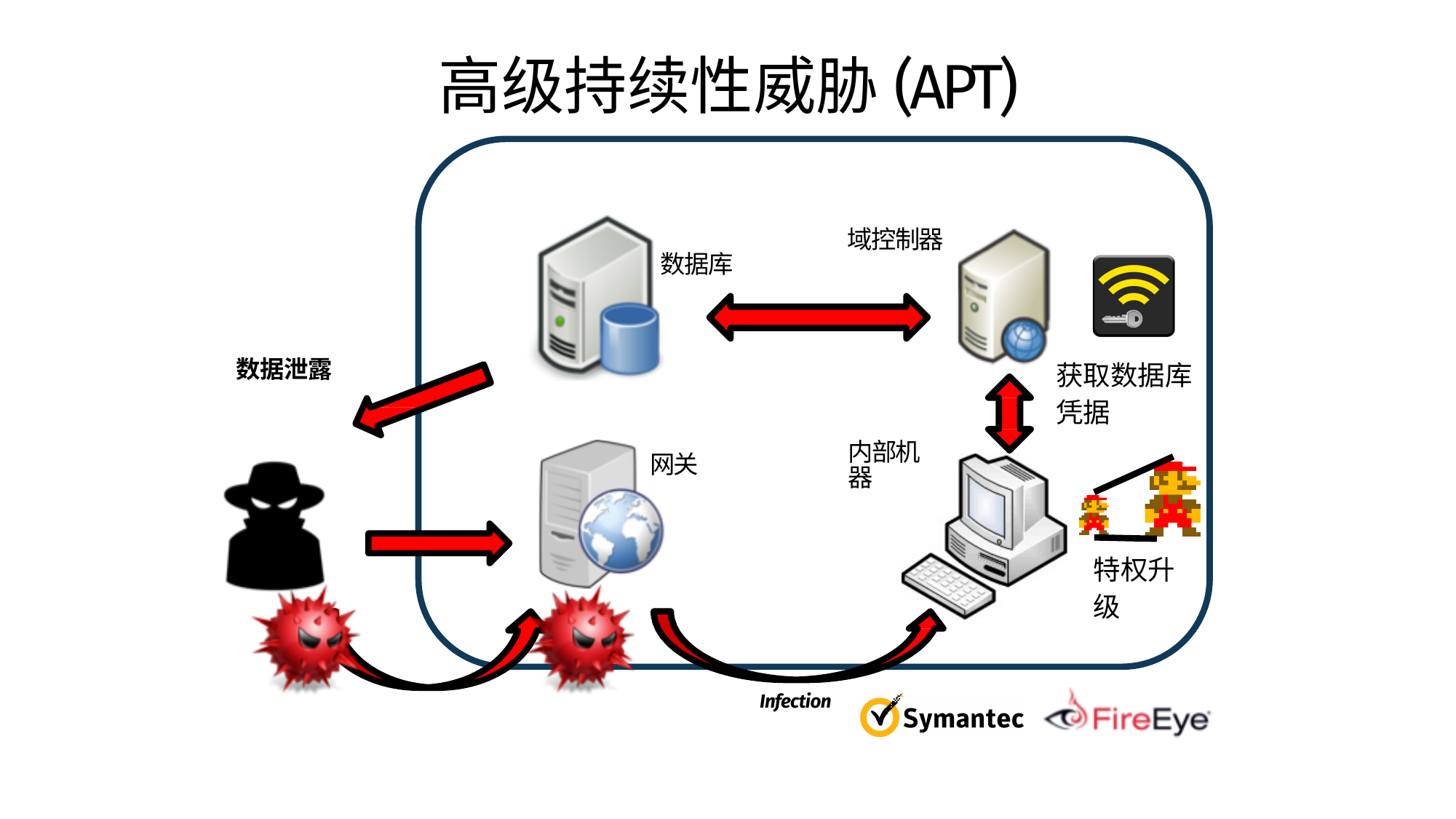

# 高级持续性威胁(APT)

域控制器

数据库

数据泄露
获取数据库凭据

内部机器

网关

特权升级

Infection